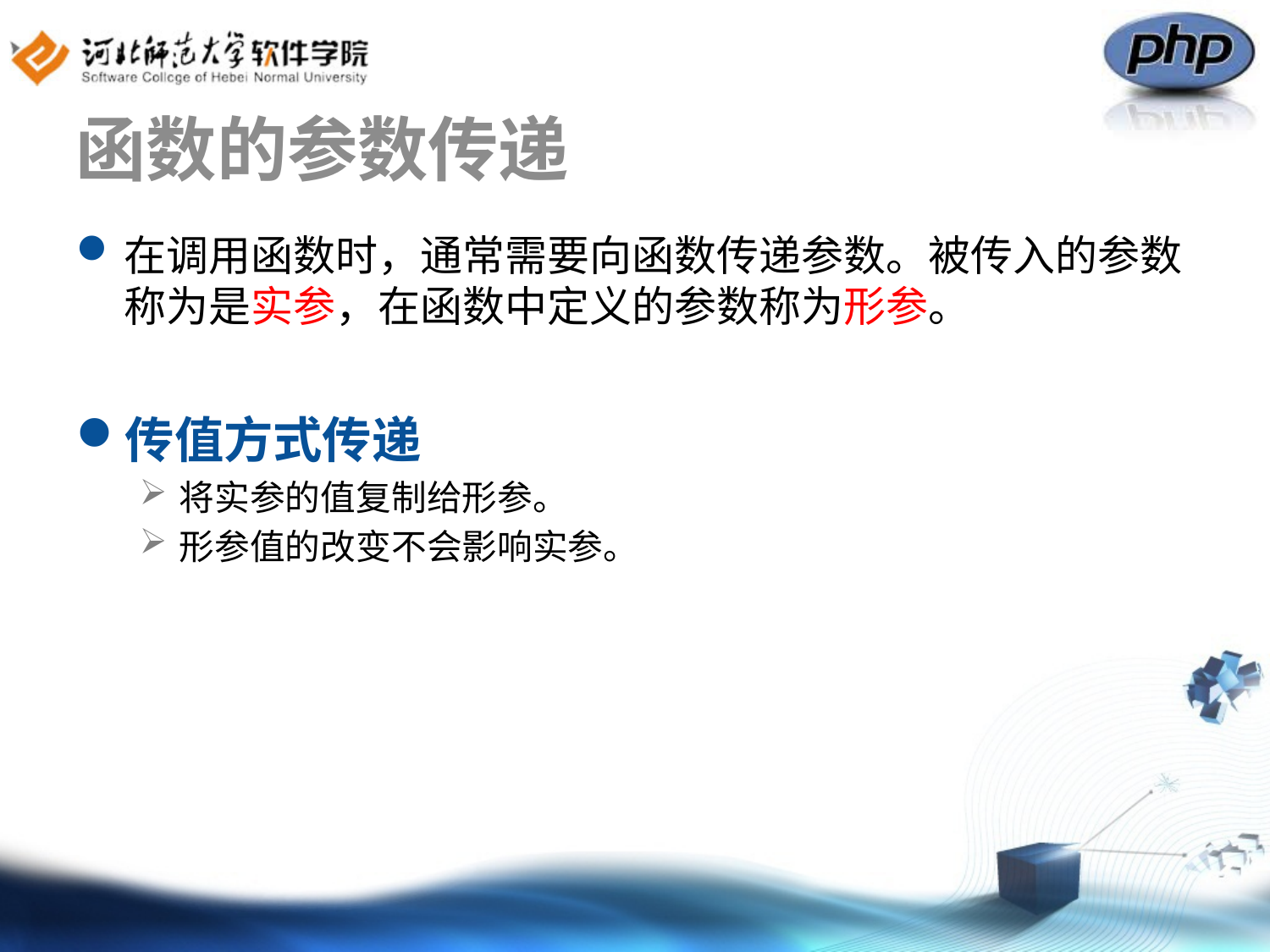

# 函数的参数传递
在调用函数时，通常需要向函数传递参数。被传入的参数称为是实参，在函数中定义的参数称为形参。

传值方式传递
将实参的值复制给形参。
形参值的改变不会影响实参。